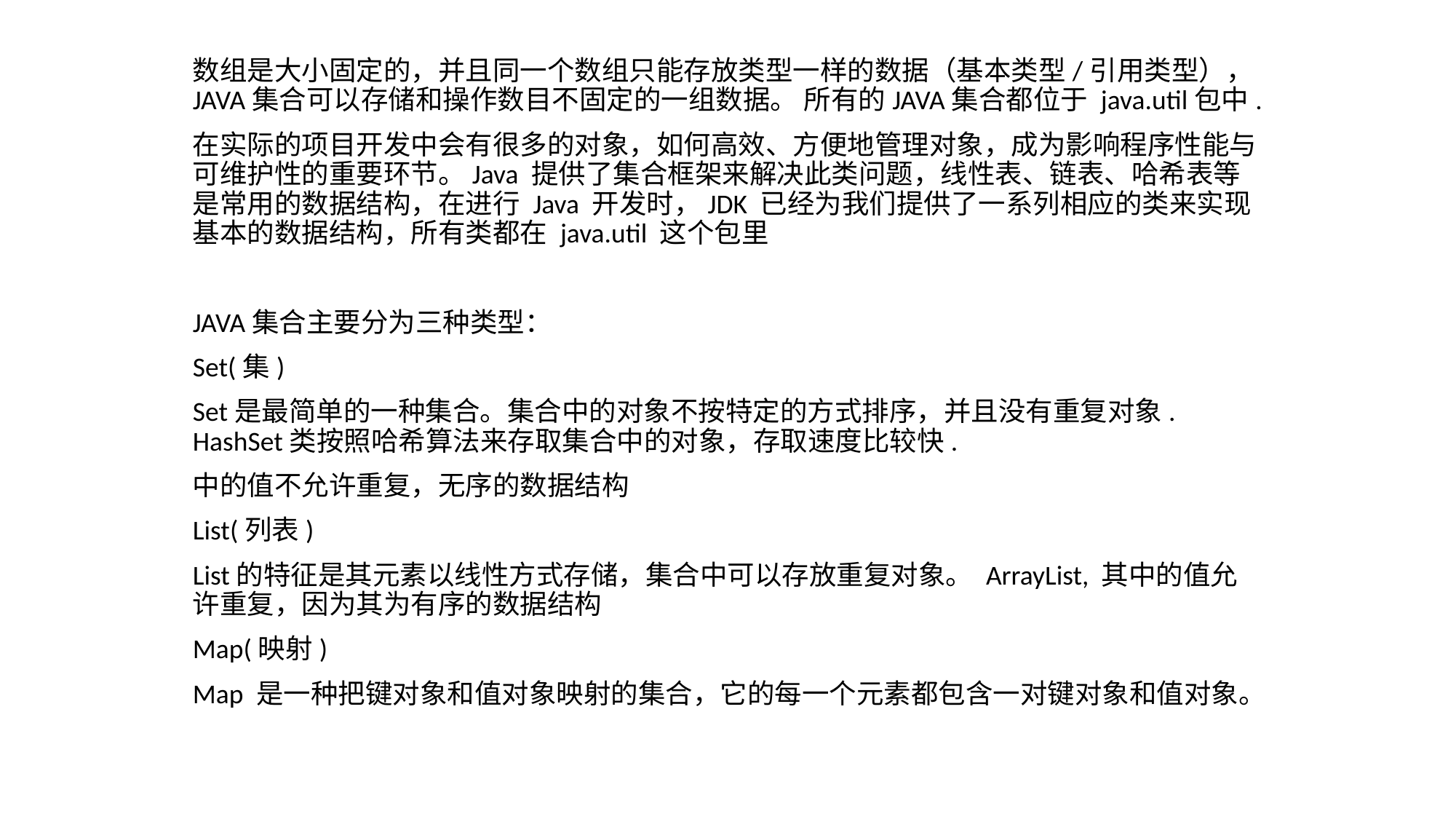

数组是大小固定的，并且同一个数组只能存放类型一样的数据（基本类型/引用类型），JAVA集合可以存储和操作数目不固定的一组数据。 所有的JAVA集合都位于 java.util包中.
在实际的项目开发中会有很多的对象，如何高效、方便地管理对象，成为影响程序性能与可维护性的重要环节。Java 提供了集合框架来解决此类问题，线性表、链表、哈希表等是常用的数据结构，在进行 Java 开发时，JDK 已经为我们提供了一系列相应的类来实现基本的数据结构，所有类都在 java.util 这个包里

JAVA集合主要分为三种类型：
Set(集)
Set是最简单的一种集合。集合中的对象不按特定的方式排序，并且没有重复对象. HashSet类按照哈希算法来存取集合中的对象，存取速度比较快.
中的值不允许重复，无序的数据结构
List(列表)
List的特征是其元素以线性方式存储，集合中可以存放重复对象。 ArrayList, 其中的值允许重复，因为其为有序的数据结构
Map(映射)
Map 是一种把键对象和值对象映射的集合，它的每一个元素都包含一对键对象和值对象。